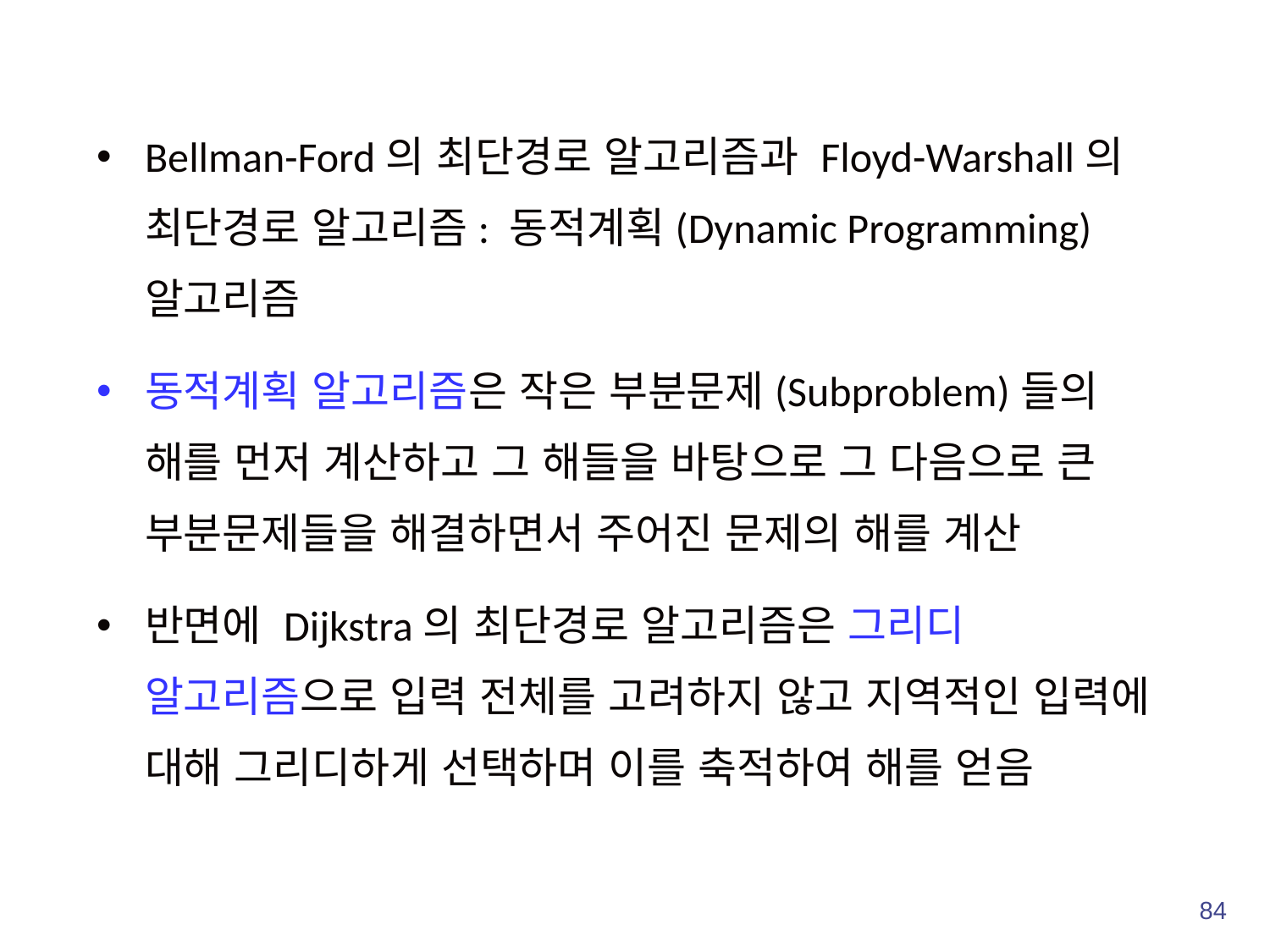

Bellman-Ford의 최단경로 알고리즘과 Floyd-Warshall의 최단경로 알고리즘: 동적계획(Dynamic Programming) 알고리즘
동적계획 알고리즘은 작은 부분문제(Subproblem)들의 해를 먼저 계산하고 그 해들을 바탕으로 그 다음으로 큰 부분문제들을 해결하면서 주어진 문제의 해를 계산
반면에 Dijkstra의 최단경로 알고리즘은 그리디 알고리즘으로 입력 전체를 고려하지 않고 지역적인 입력에 대해 그리디하게 선택하며 이를 축적하여 해를 얻음
84